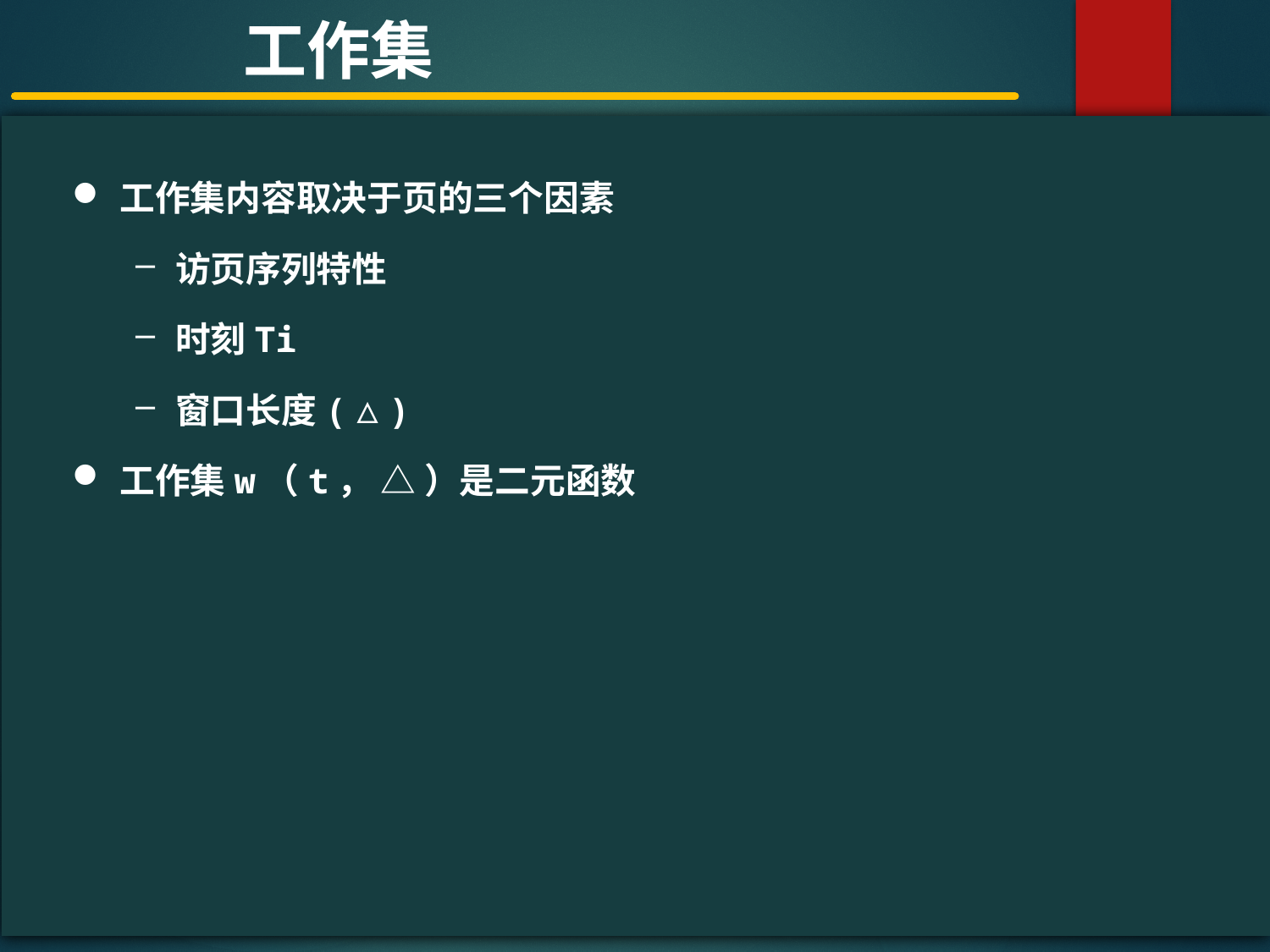

工作集
#
工作集内容取决于页的三个因素
访页序列特性
时刻Ti
窗口长度(△)
工作集w（t， △ ）是二元函数